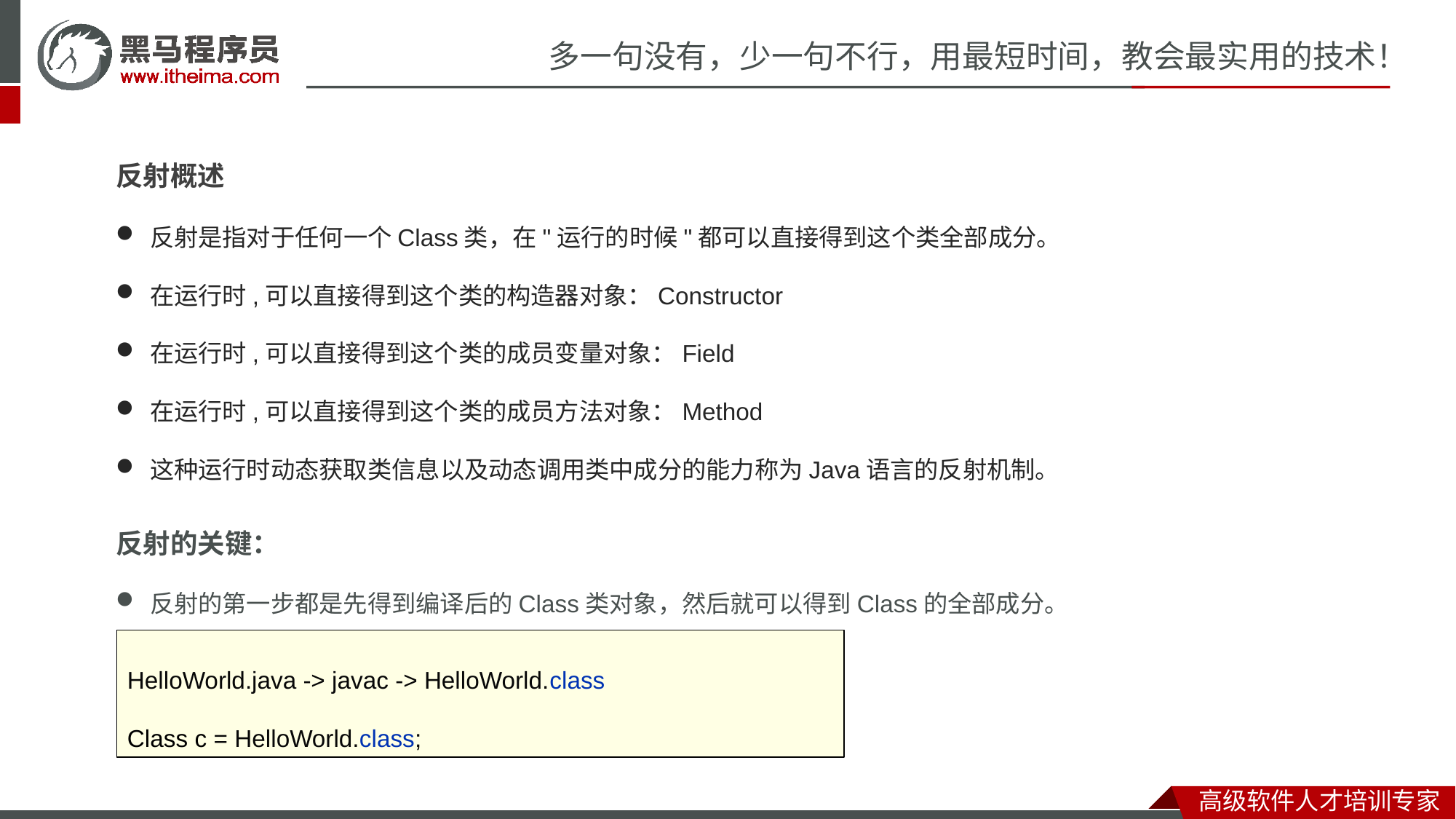

反射概述
反射是指对于任何一个Class类，在"运行的时候"都可以直接得到这个类全部成分。
在运行时,可以直接得到这个类的构造器对象：Constructor
在运行时,可以直接得到这个类的成员变量对象：Field
在运行时,可以直接得到这个类的成员方法对象：Method
这种运行时动态获取类信息以及动态调用类中成分的能力称为Java语言的反射机制。
反射的关键：
反射的第一步都是先得到编译后的Class类对象，然后就可以得到Class的全部成分。

HelloWorld.java -> javac -> HelloWorld.class
Class c = HelloWorld.class;